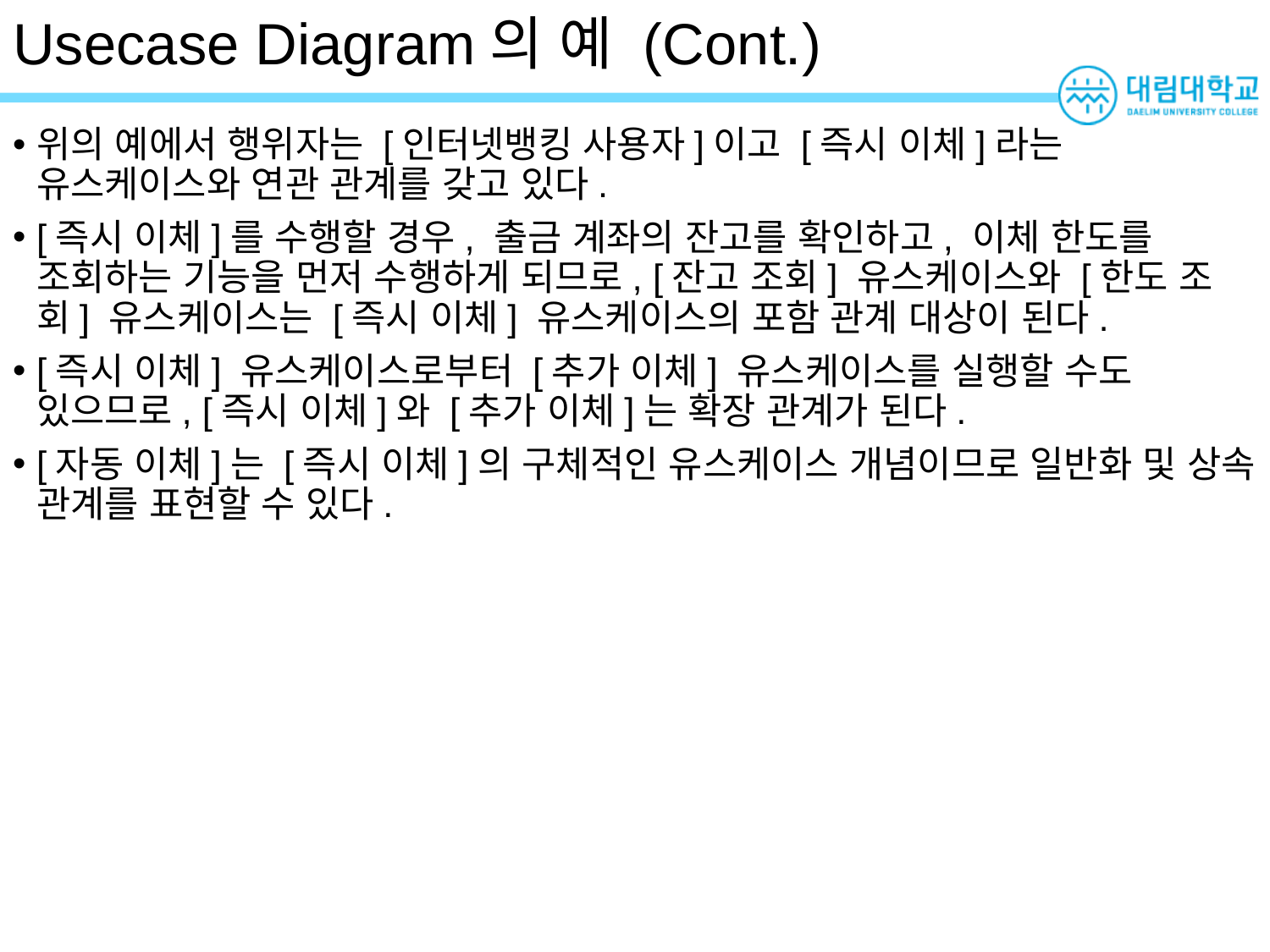

# Usecase Diagram의 예 (Cont.)
위의 예에서 행위자는 [인터넷뱅킹 사용자]이고 [즉시 이체]라는 유스케이스와 연관 관계를 갖고 있다.
[즉시 이체]를 수행할 경우, 출금 계좌의 잔고를 확인하고, 이체 한도를 조회하는 기능을 먼저 수행하게 되므로, [잔고 조회] 유스케이스와 [한도 조회] 유스케이스는 [즉시 이체] 유스케이스의 포함 관계 대상이 된다.
[즉시 이체] 유스케이스로부터 [추가 이체] 유스케이스를 실행할 수도 있으므로, [즉시 이체]와 [추가 이체]는 확장 관계가 된다.
[자동 이체]는 [즉시 이체]의 구체적인 유스케이스 개념이므로 일반화 및 상속 관계를 표현할 수 있다.